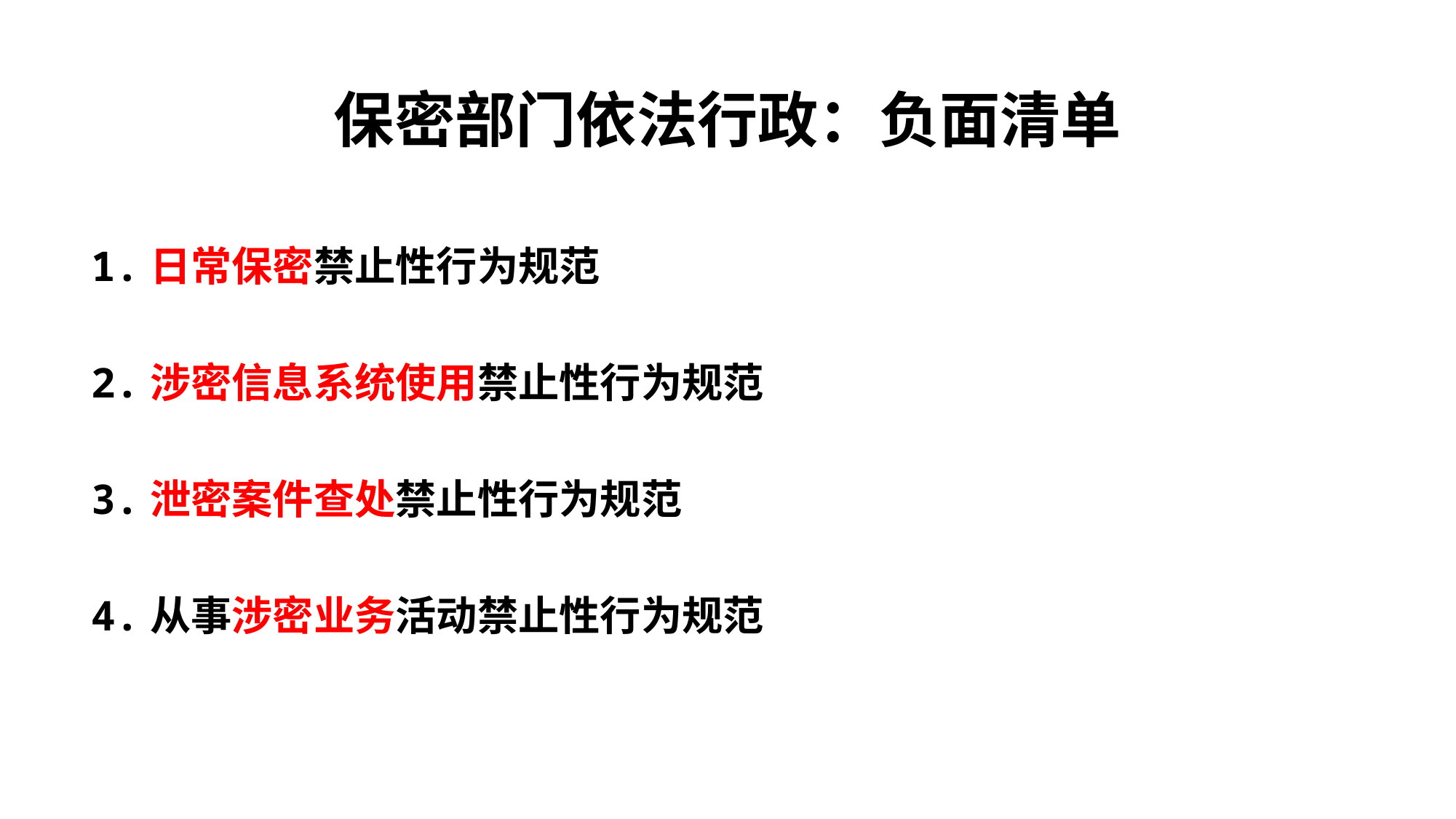

# 保密部门依法行政：负面清单
1.日常保密禁止性行为规范
2.涉密信息系统使用禁止性行为规范
3.泄密案件查处禁止性行为规范
4.从事涉密业务活动禁止性行为规范